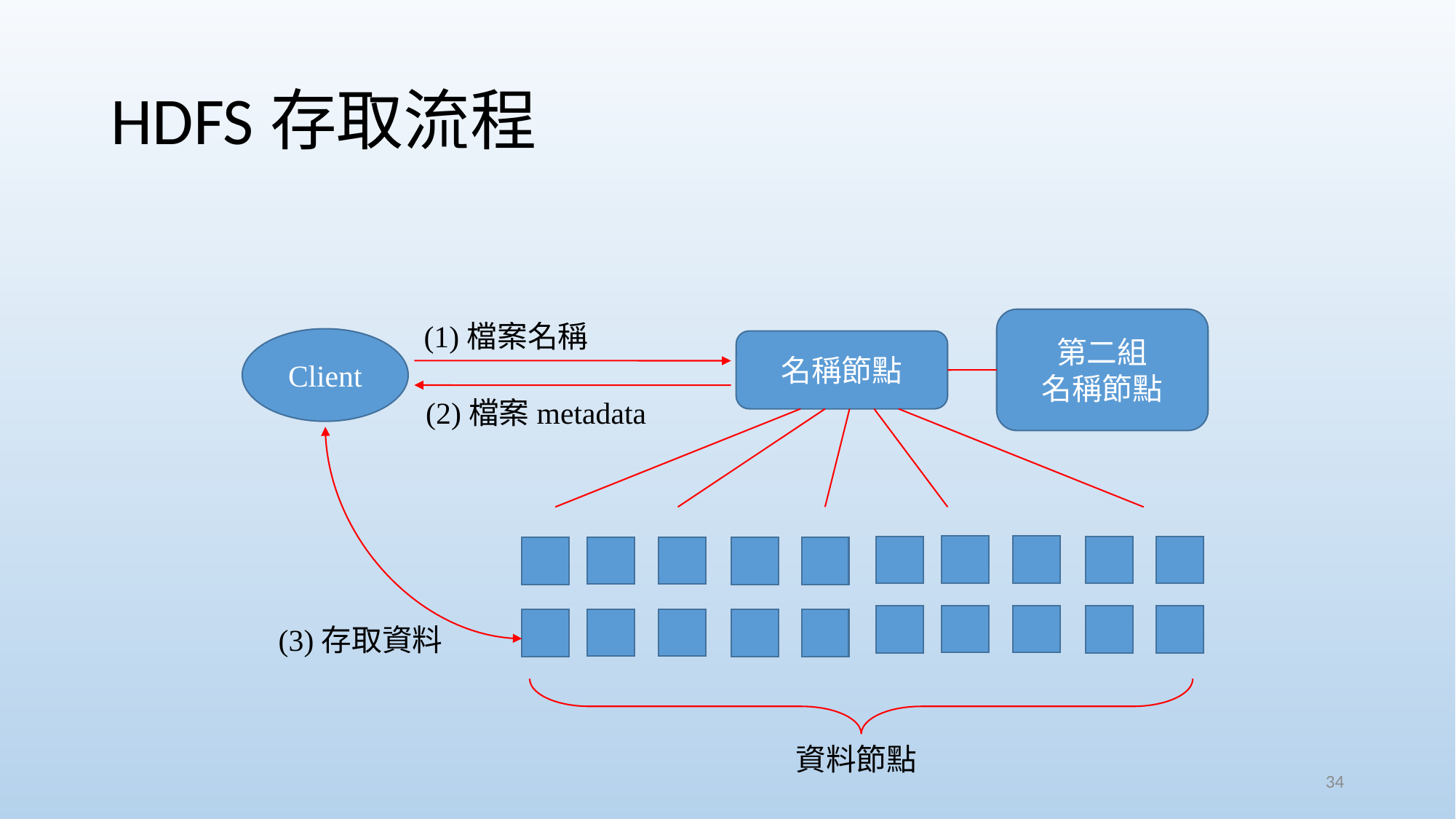

# HDFS存取流程
(1)檔案名稱
第二組
名稱節點
Client
名稱節點

(2)檔案metadata

(3)存取資料

資料節點
34